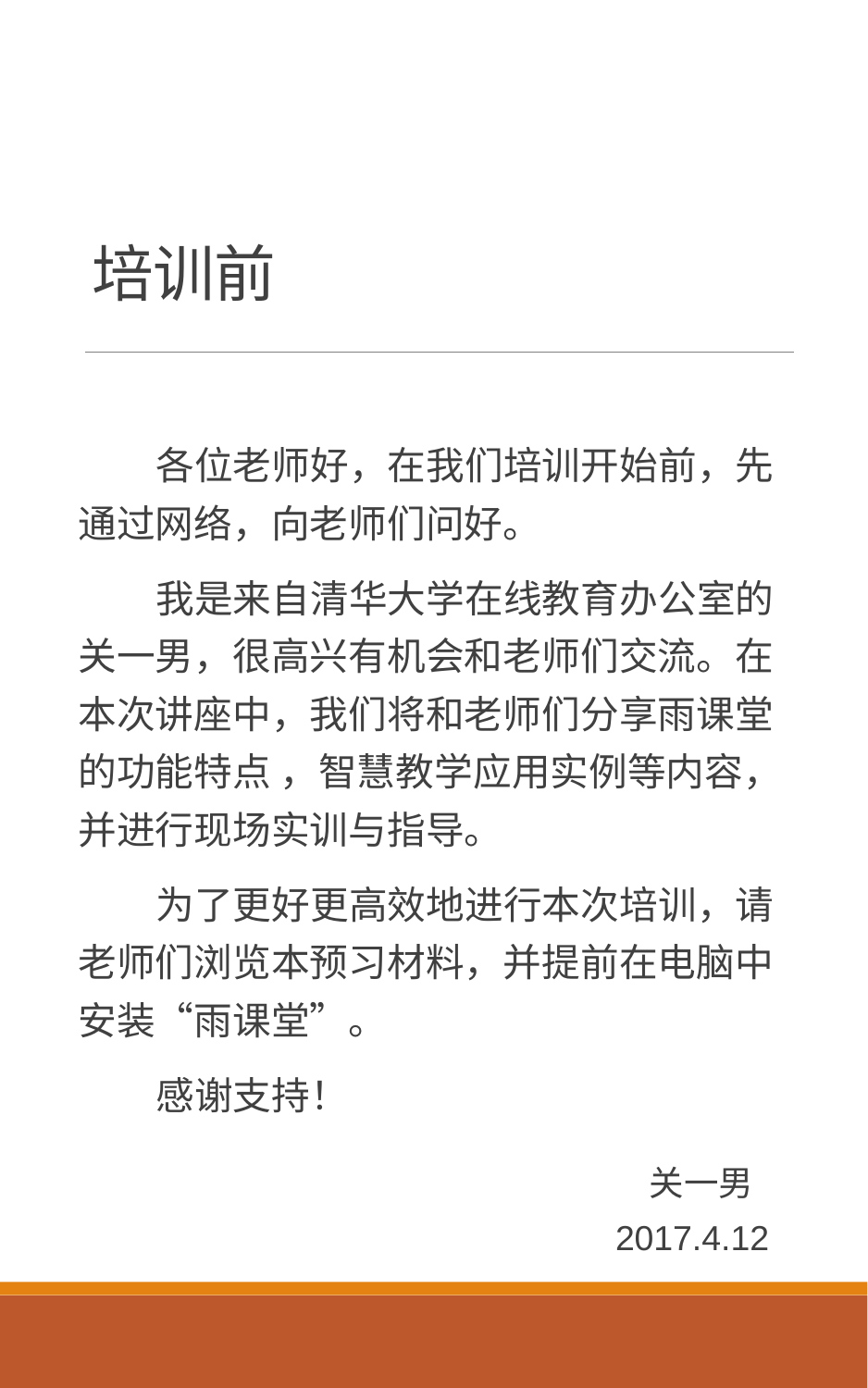

# 培训前
        各位老师好，在我们培训开始前，先通过网络，向老师们问好。
        我是来自清华大学在线教育办公室的关一男，很高兴有机会和老师们交流。在本次讲座中，我们将和老师们分享雨课堂的功能特点 ，智慧教学应用实例等内容，并进行现场实训与指导。
        为了更好更高效地进行本次培训，请老师们浏览本预习材料，并提前在电脑中安装“雨课堂”。
        感谢支持！

关一男
2017.4.12